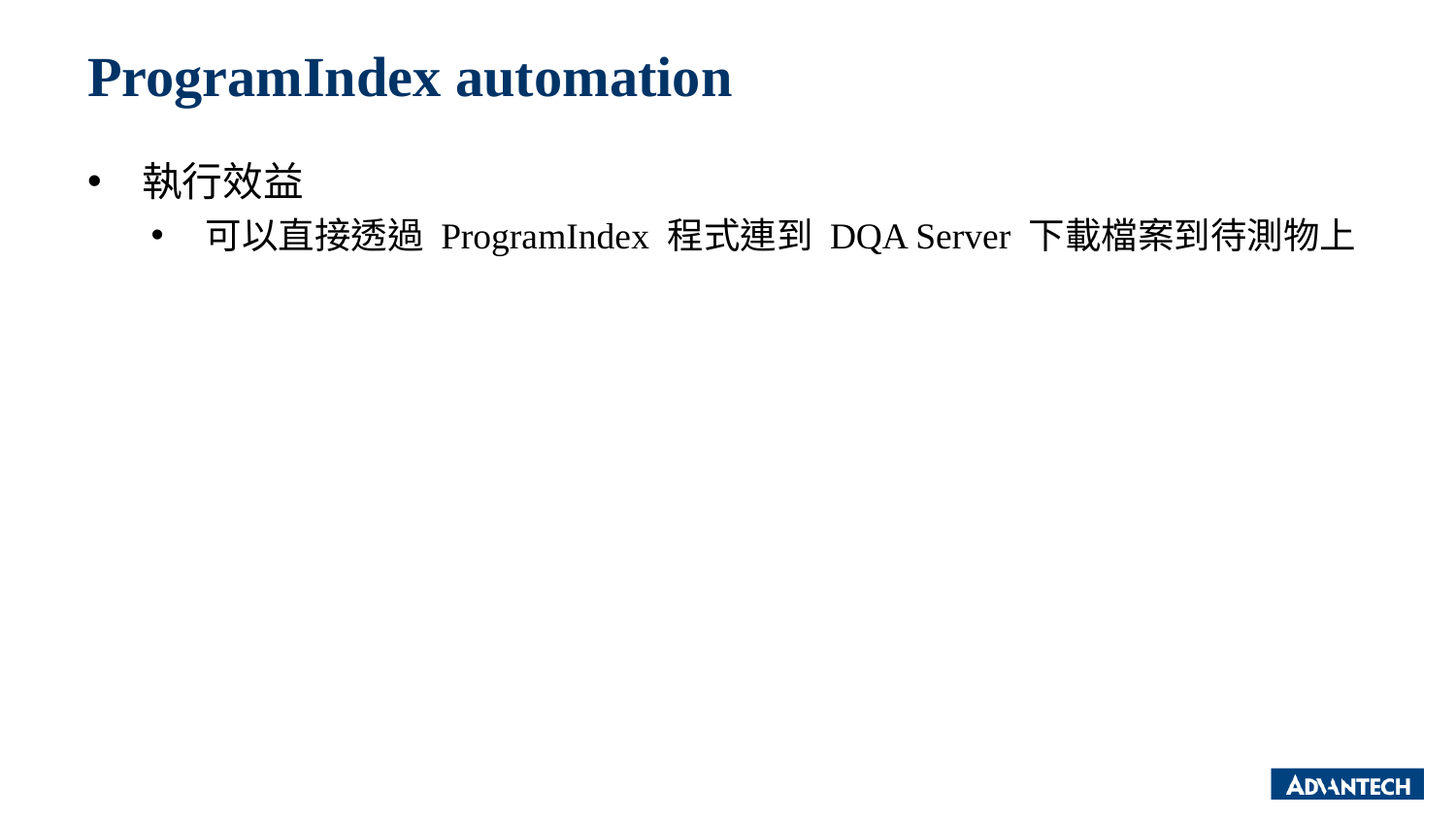

# ProgramIndex automation
執行效益
可以直接透過 ProgramIndex 程式連到 DQA Server 下載檔案到待測物上